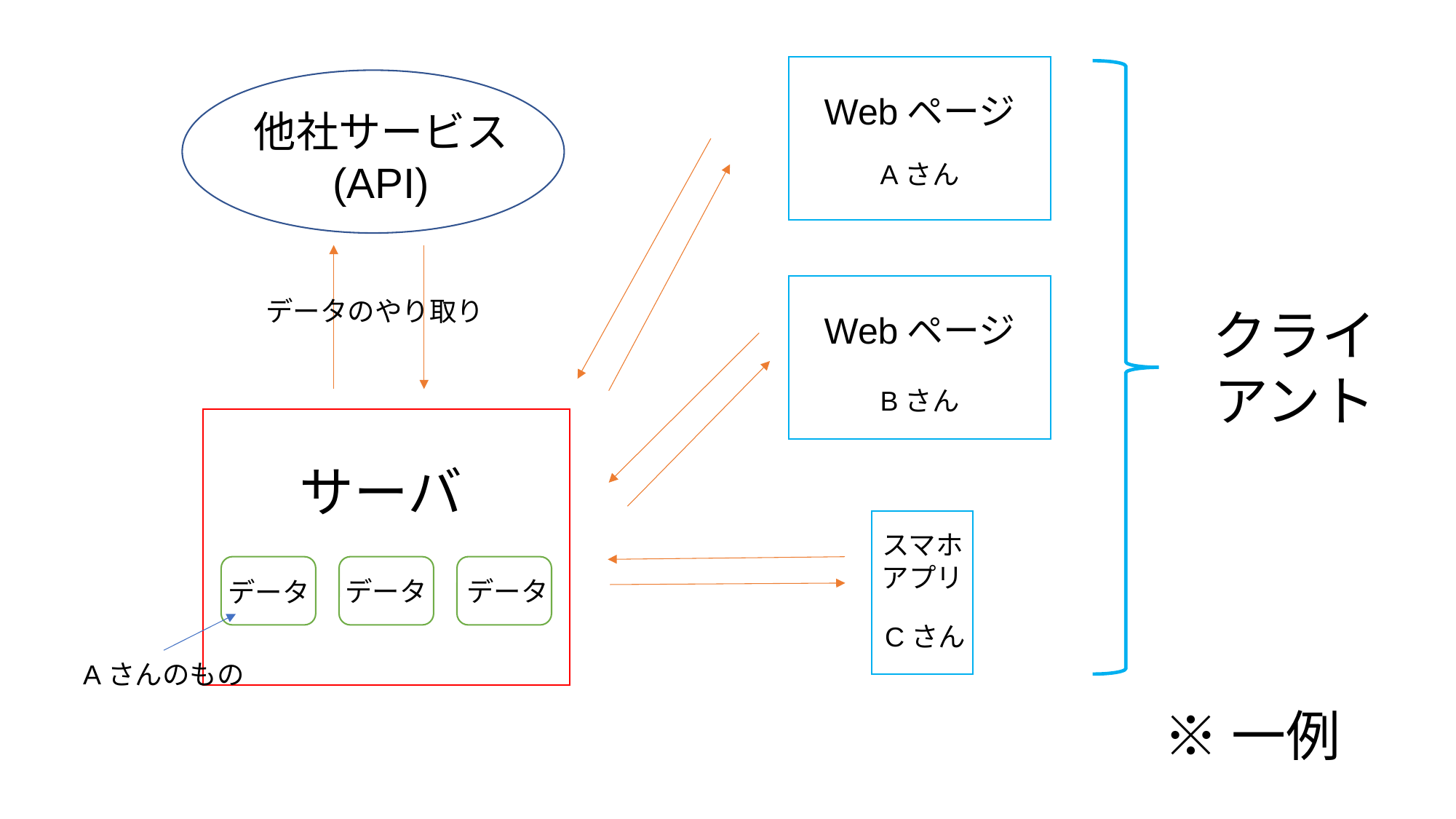

Webページ
他社サービス
(API)
Aさん

データのやり取り
クライ
アント
Webページ
Bさん

サーバ

スマホ
アプリ

データ
データ
データ
Cさん
Aさんのもの
※一例